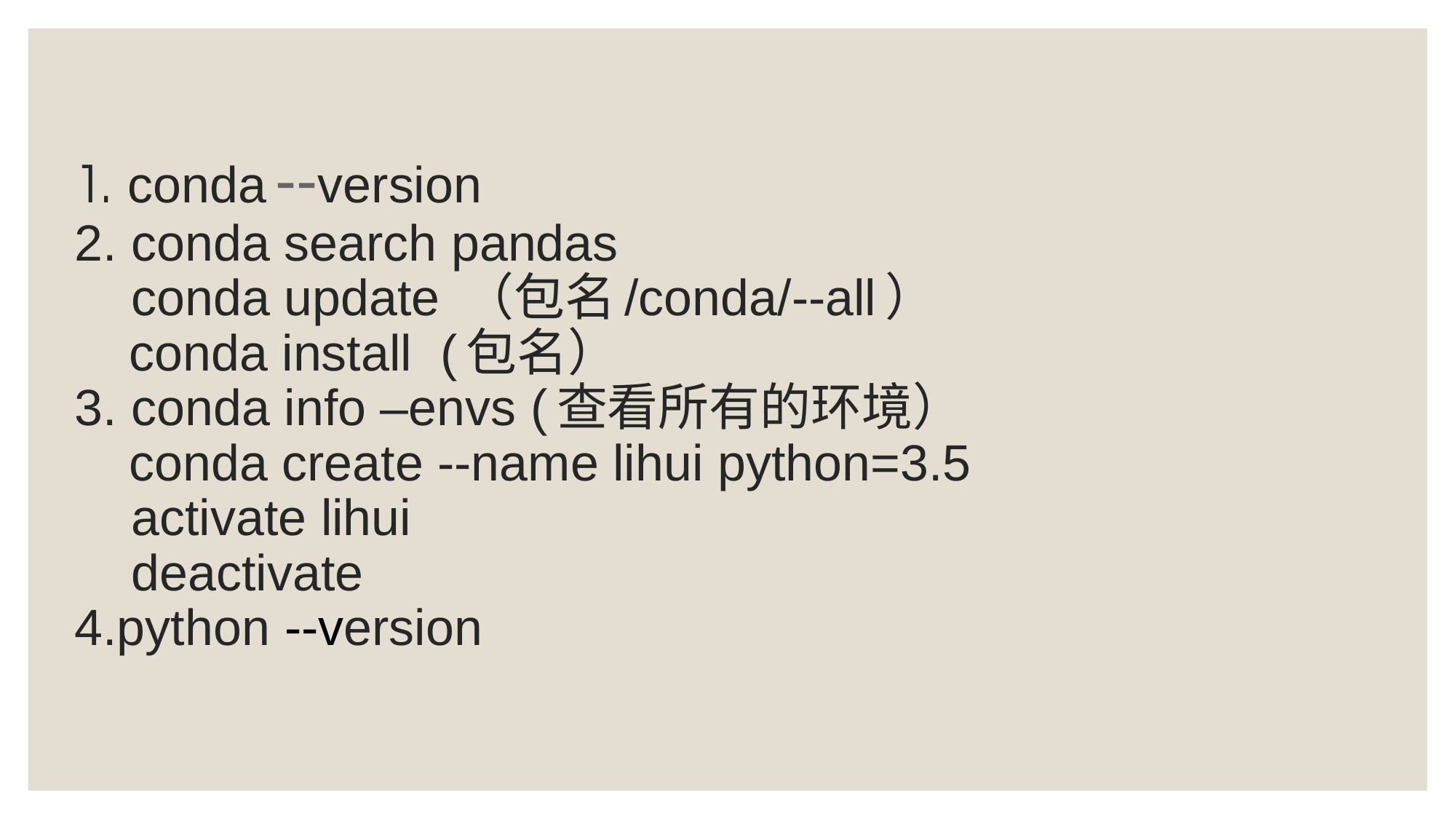

# 1. conda --version 2. conda search pandas conda update （包名/conda/--all） conda install  (包名） 3. conda info –envs (查看所有的环境） conda create --name lihui python=3.5 activate lihui deactivate 4.python --version